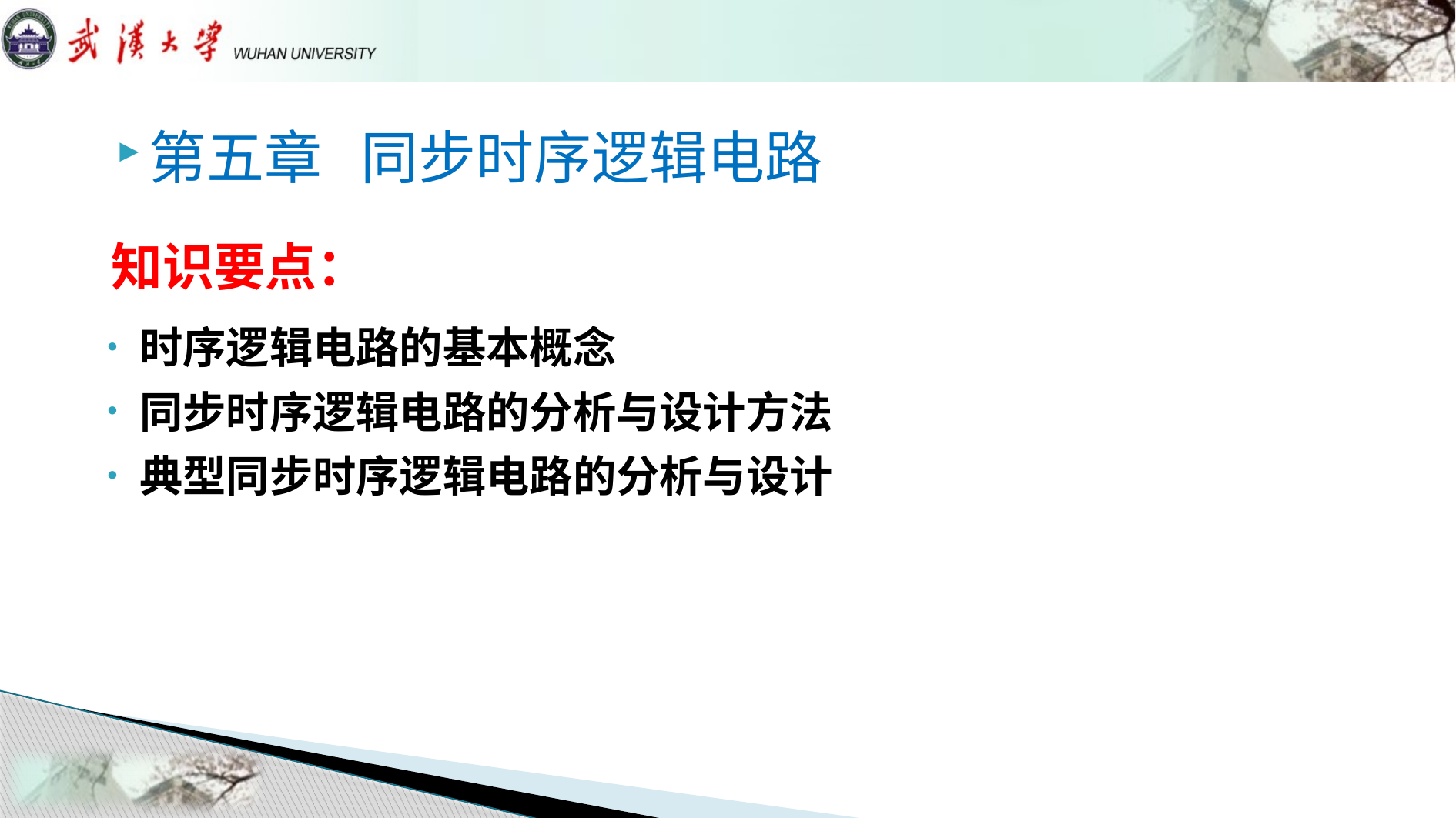

第五章   同步时序逻辑电路
知识要点：
时序逻辑电路的基本概念
同步时序逻辑电路的分析与设计方法
典型同步时序逻辑电路的分析与设计